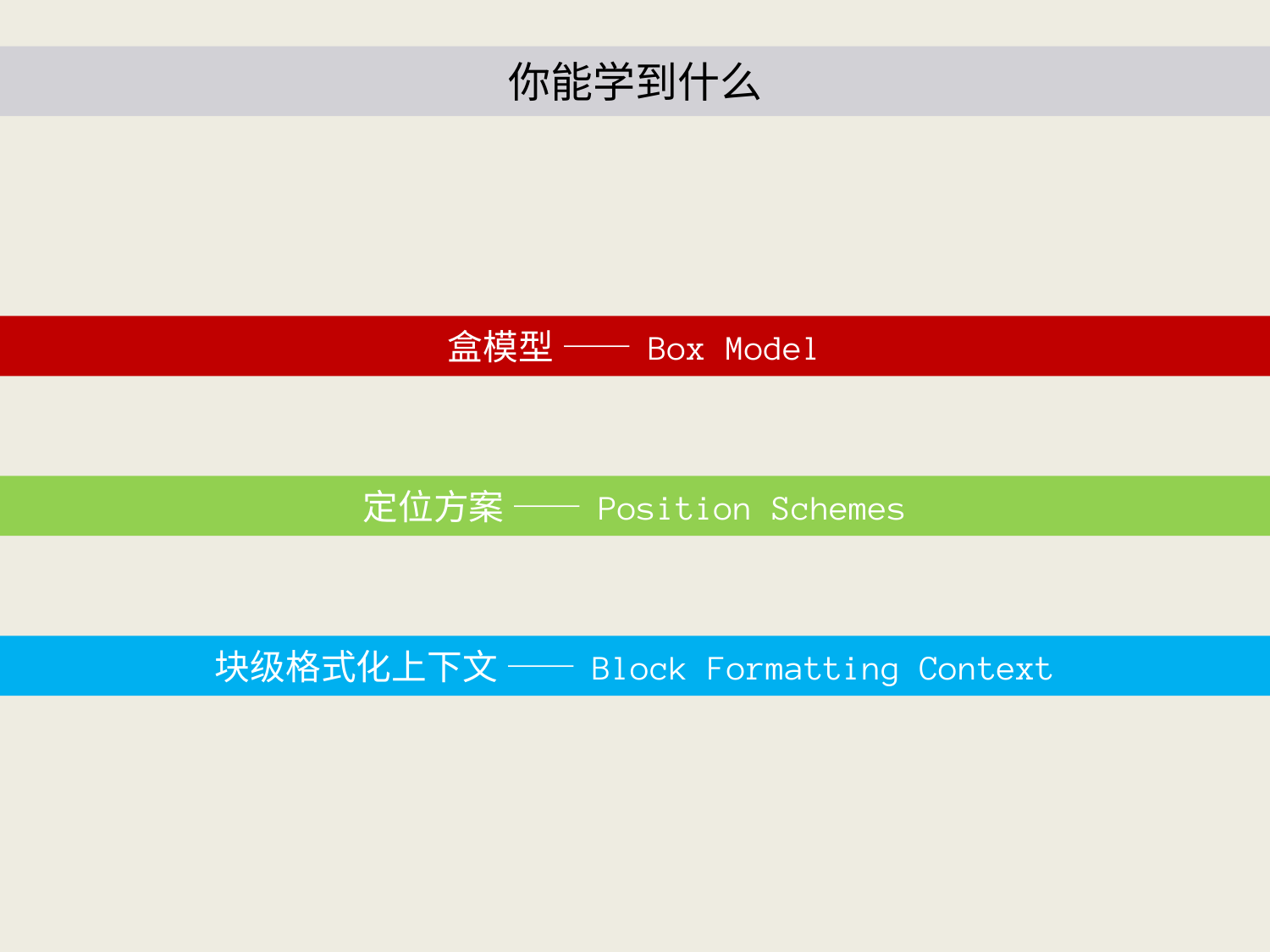

你能学到什么
盒模型 —— Box Model
定位方案 —— Position Schemes
块级格式化上下文 —— Block Formatting Context